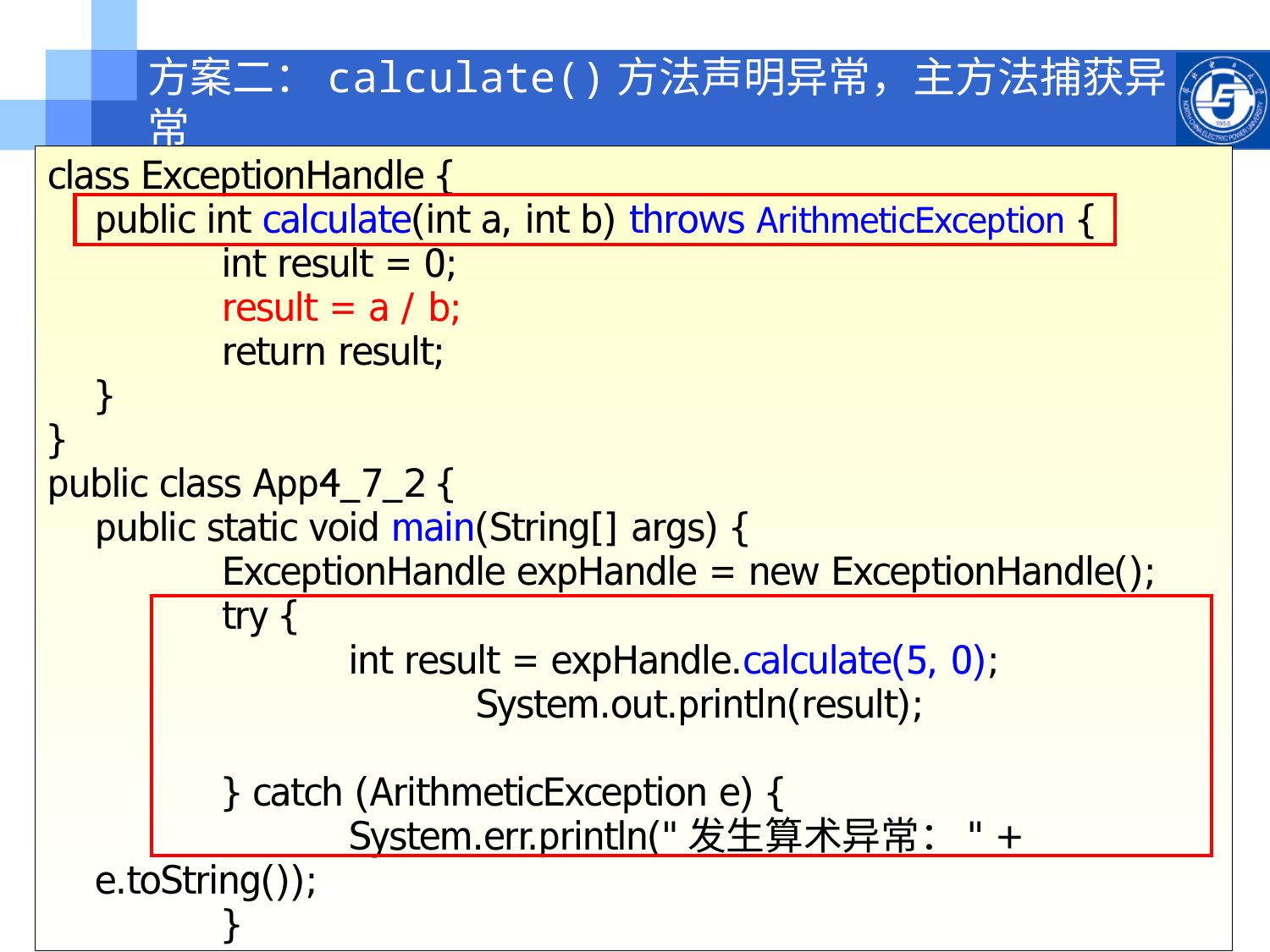

# 方案二：calculate()方法声明异常，主方法捕获异常
class ExceptionHandle {
	public int calculate(int a, int b) throws ArithmeticException {
		int result = 0;
		result = a / b;
		return result;
	}
}
public class App4_7_2 {
	public static void main(String[] args) {
		ExceptionHandle expHandle = new ExceptionHandle();
		try {
			int result = expHandle.calculate(5, 0);  				System.out.println(result);
		} catch (ArithmeticException e) {
			System.err.println("发生算术异常：" + e.toString());
		}
	 }
}